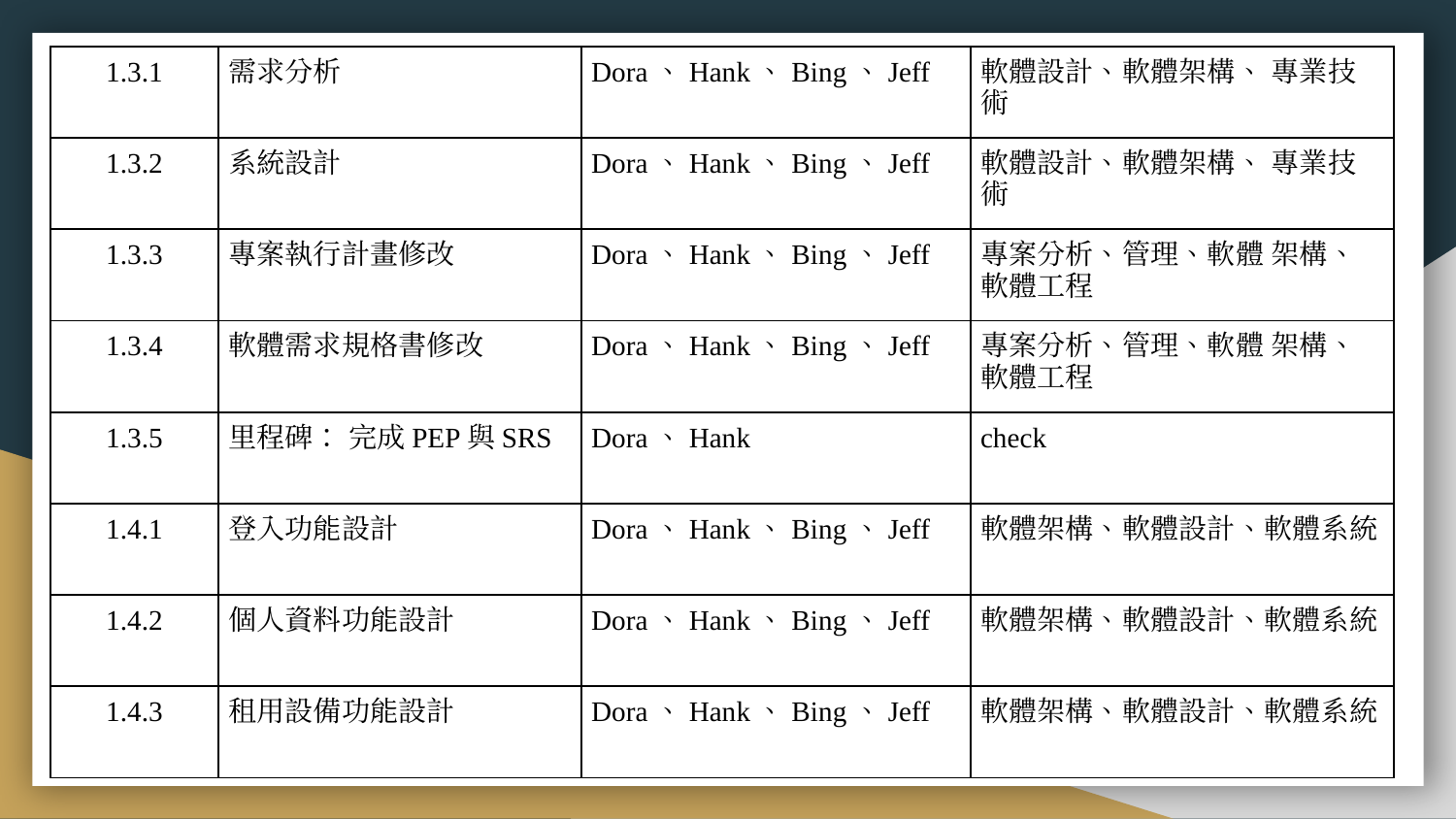

| 1.3.1 | 需求分析 | Dora、Hank、Bing、Jeff | 軟體設計、軟體架構、 專業技術 |
| --- | --- | --- | --- |
| 1.3.2 | 系統設計 | Dora、Hank、Bing、Jeff | 軟體設計、軟體架構、 專業技術 |
| 1.3.3 | 專案執行計畫修改 | Dora、Hank、Bing、Jeff | 專案分析、管理、軟體 架構、軟體工程 |
| 1.3.4 | 軟體需求規格書修改 | Dora、Hank、Bing、Jeff | 專案分析、管理、軟體 架構、軟體工程 |
| 1.3.5 | 里程碑： 完成PEP與SRS | Dora、Hank | check |
| 1.4.1 | 登入功能設計 | Dora、Hank、Bing、Jeff | 軟體架構、軟體設計、軟體系統 |
| 1.4.2 | 個人資料功能設計 | Dora、Hank、Bing、Jeff | 軟體架構、軟體設計、軟體系統 |
| 1.4.3 | 租用設備功能設計 | Dora、Hank、Bing、Jeff | 軟體架構、軟體設計、軟體系統 |